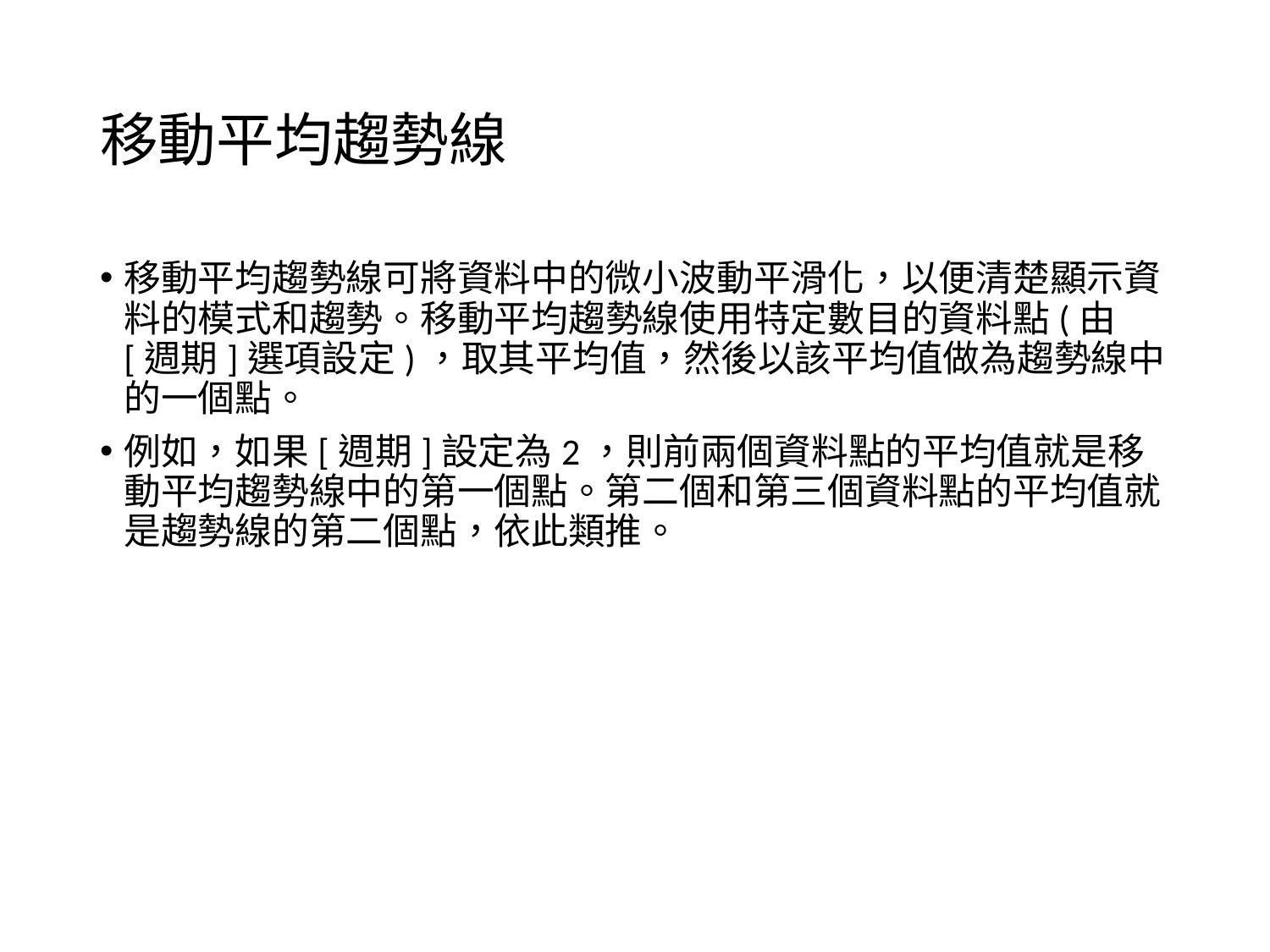

# 移動平均趨勢線
移動平均趨勢線可將資料中的微小波動平滑化，以便清楚顯示資料的模式和趨勢。移動平均趨勢線使用特定數目的資料點(由[週期]選項設定)，取其平均值，然後以該平均值做為趨勢線中的一個點。
例如，如果[週期]設定為2，則前兩個資料點的平均值就是移動平均趨勢線中的第一個點。第二個和第三個資料點的平均值就是趨勢線的第二個點，依此類推。